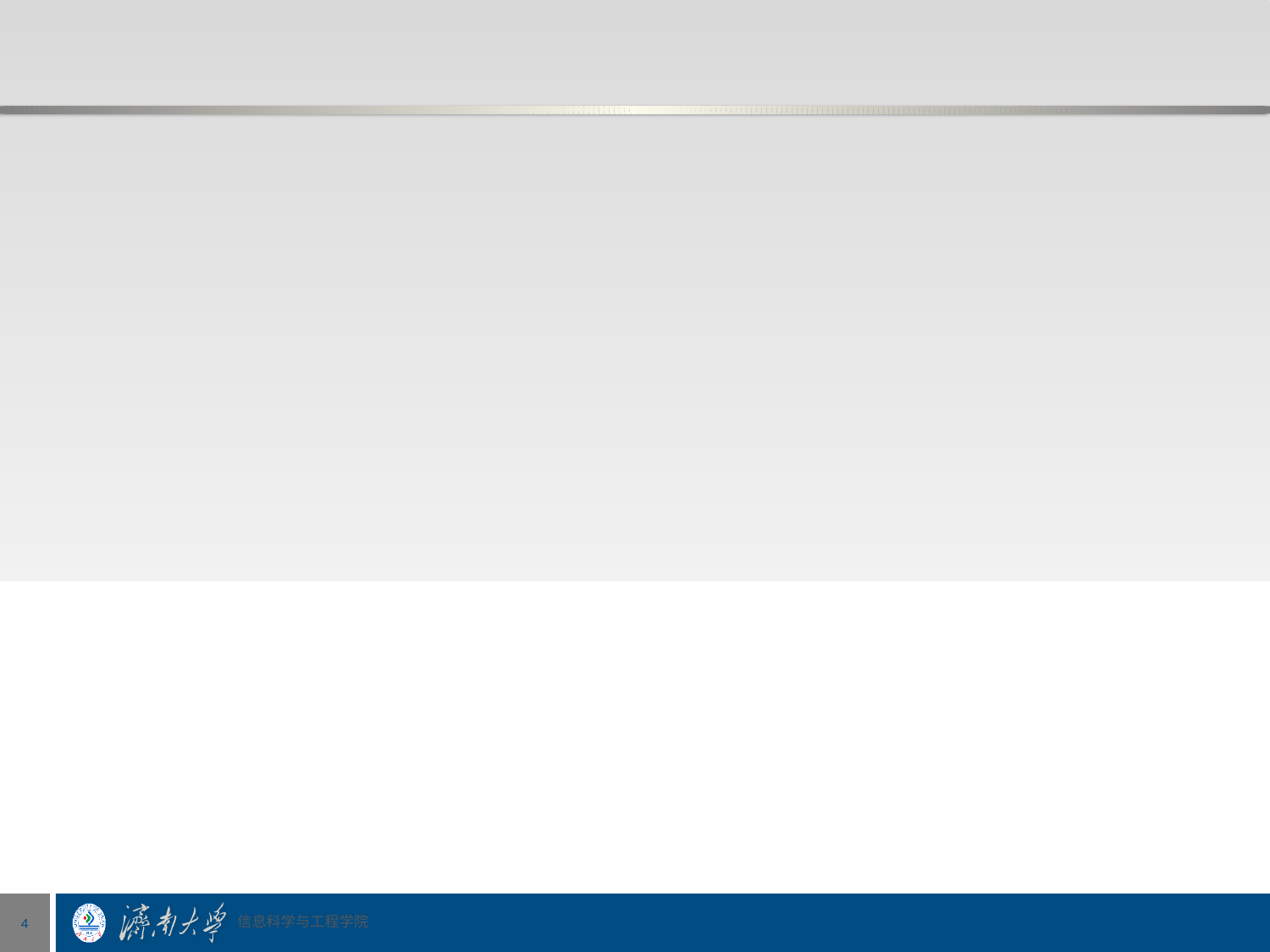

# 思考：MVC模式
JSP+Servlet+JavaBean实现MVC模式
抽取表示层（JSP）
抽取“领域对象”
实现“控制层”——Servlet
抽取业务逻辑层接口
实现业务逻辑层
实现其他业务逻辑层（数据库连接）